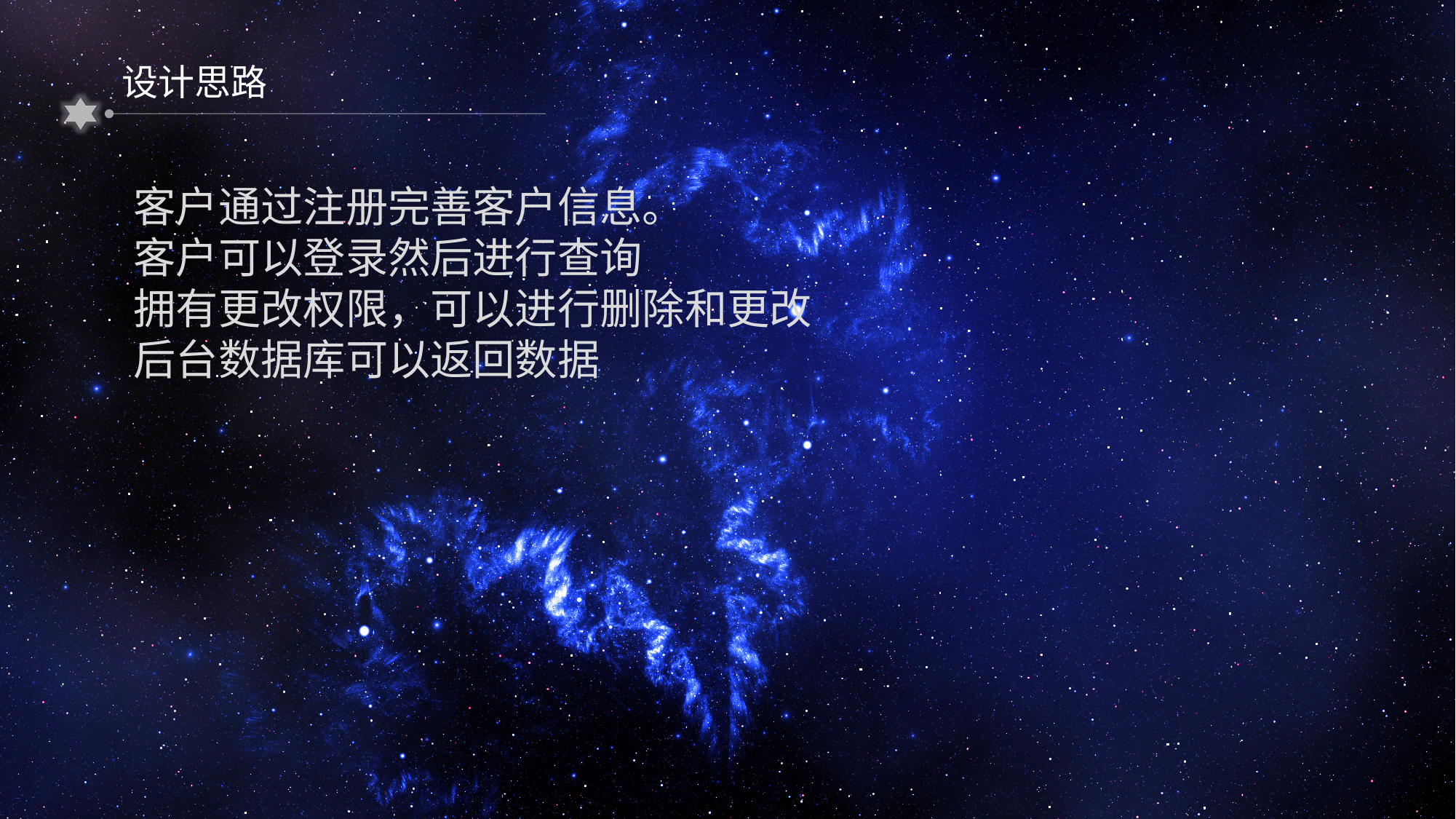

设计思路
客户通过注册完善客户信息。
客户可以登录然后进行查询
拥有更改权限，可以进行删除和更改
后台数据库可以返回数据